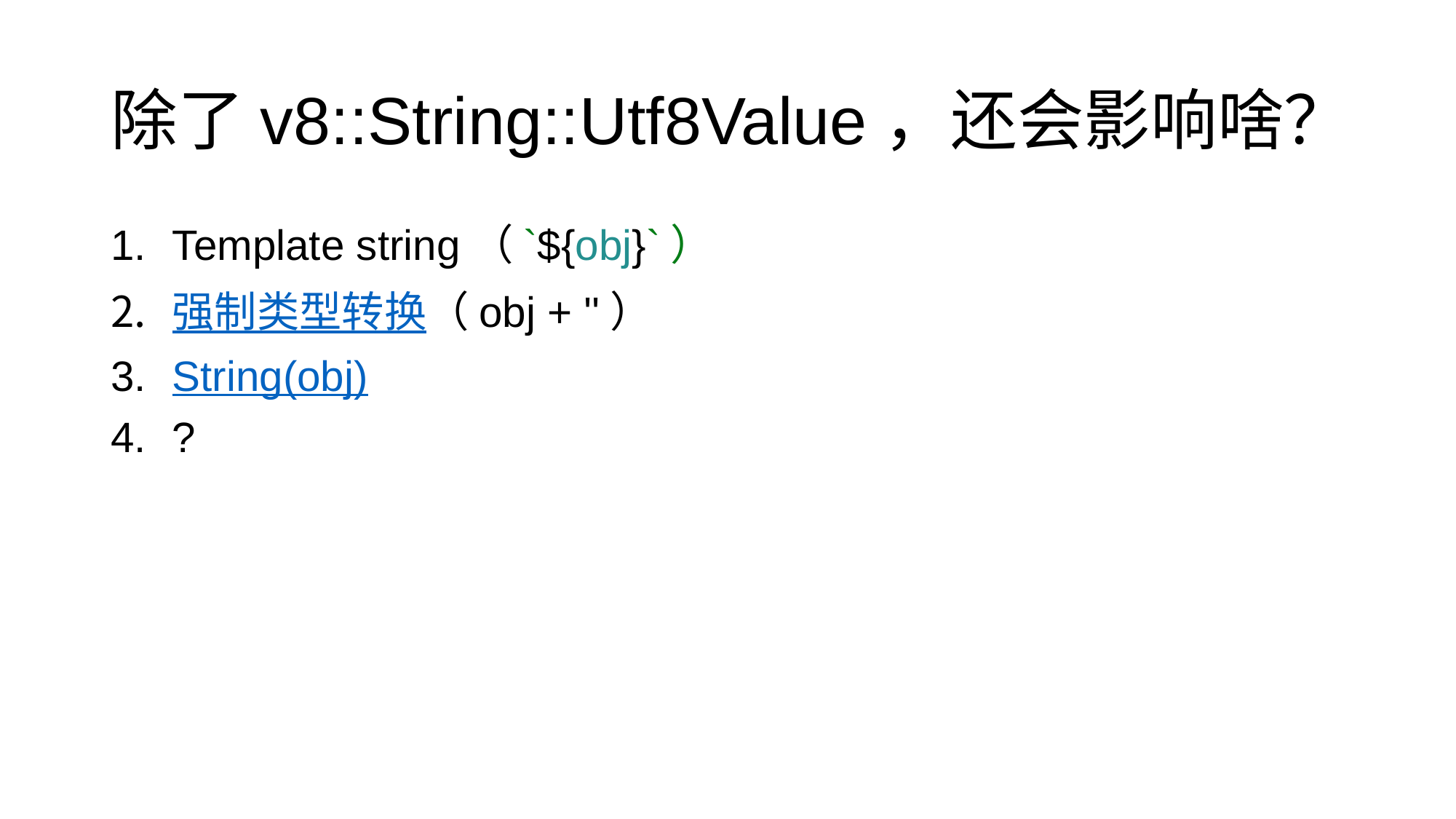

# 除了v8::String::Utf8Value，还会影响啥？
Template string（`${obj}`）
强制类型转换（obj + ''）
String(obj)
?